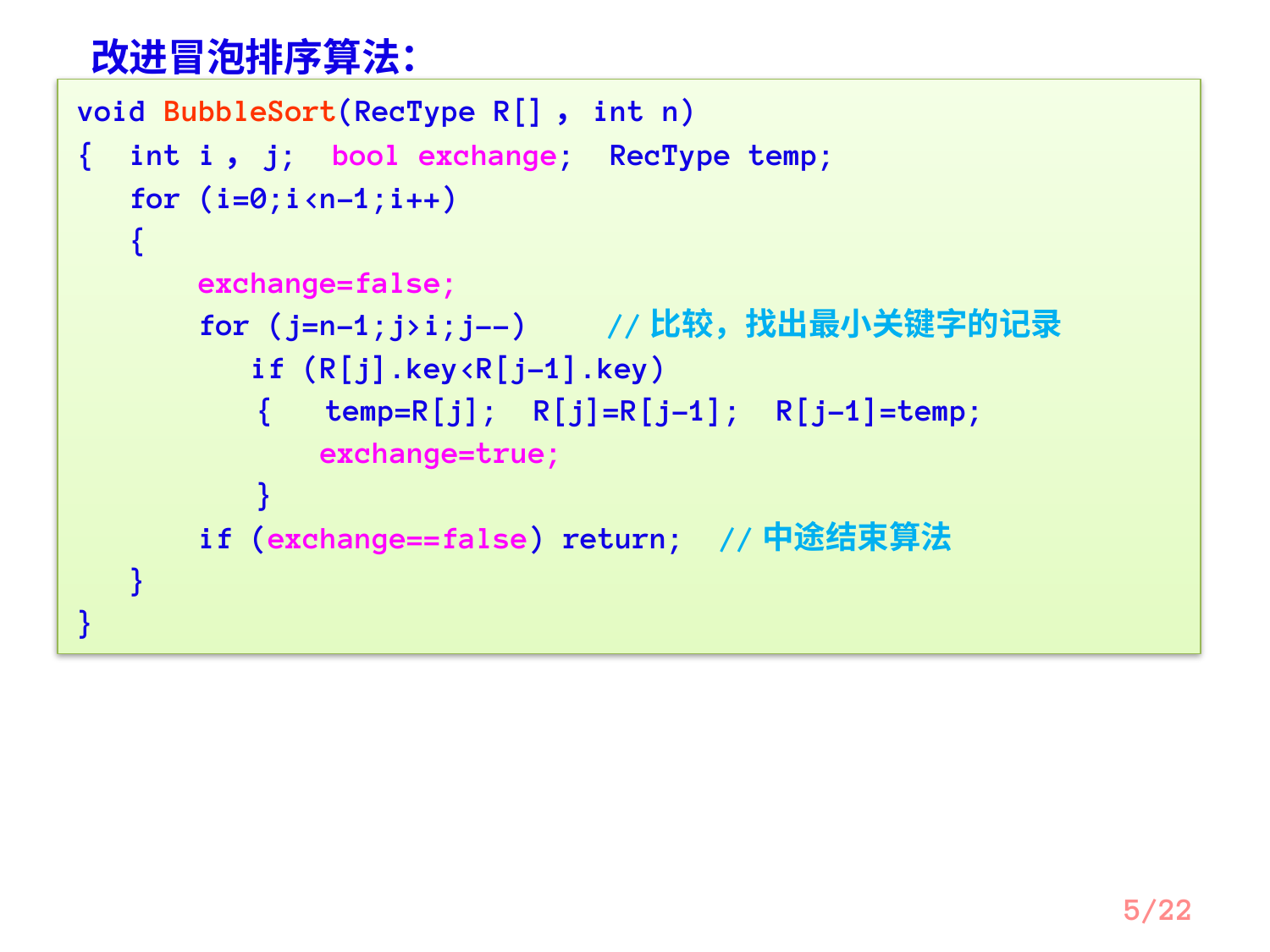

改进冒泡排序算法：
void BubbleSort(RecType R[]，int n)
{  int i，j;  bool exchange;  RecType temp;
   for (i=0;i<n-1;i++)
   {
       exchange=false;
       for (j=n-1;j>i;j--)　　//比较，找出最小关键字的记录
          if (R[j].key<R[j-1].key)
	   {   temp=R[j];  R[j]=R[j-1];  R[j-1]=temp;
              exchange=true;
	   }
       if (exchange==false) return;  //中途结束算法
   }
}
5/22